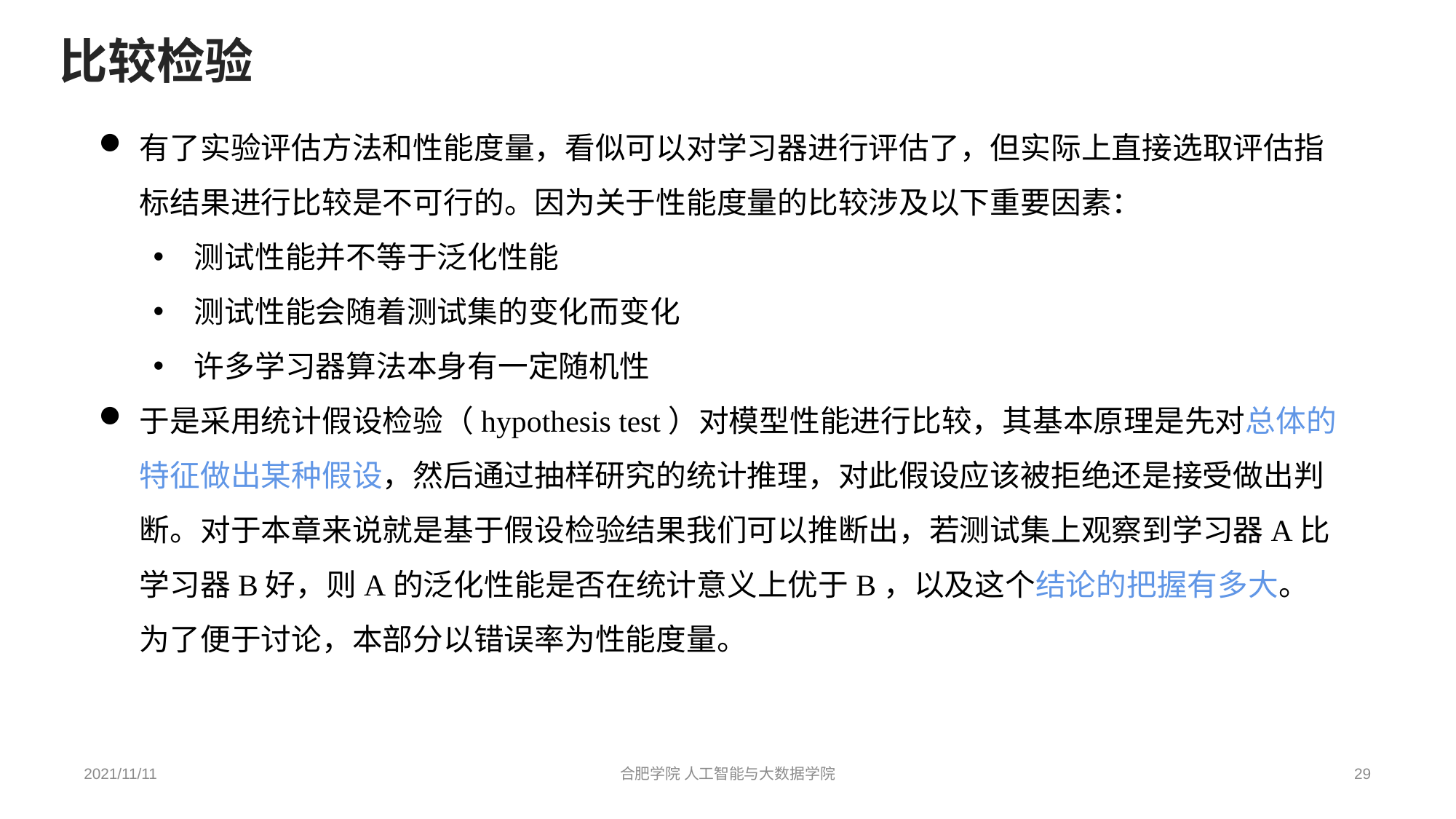

比较检验
有了实验评估方法和性能度量，看似可以对学习器进行评估了，但实际上直接选取评估指标结果进行比较是不可行的。因为关于性能度量的比较涉及以下重要因素：
测试性能并不等于泛化性能
测试性能会随着测试集的变化而变化
许多学习器算法本身有一定随机性
于是采用统计假设检验（hypothesis test）对模型性能进行比较，其基本原理是先对总体的特征做出某种假设，然后通过抽样研究的统计推理，对此假设应该被拒绝还是接受做出判断。对于本章来说就是基于假设检验结果我们可以推断出，若测试集上观察到学习器A比学习器B好，则A的泛化性能是否在统计意义上优于B，以及这个结论的把握有多大。为了便于讨论，本部分以错误率为性能度量。

2021/11/11
合肥学院 人工智能与大数据学院
29